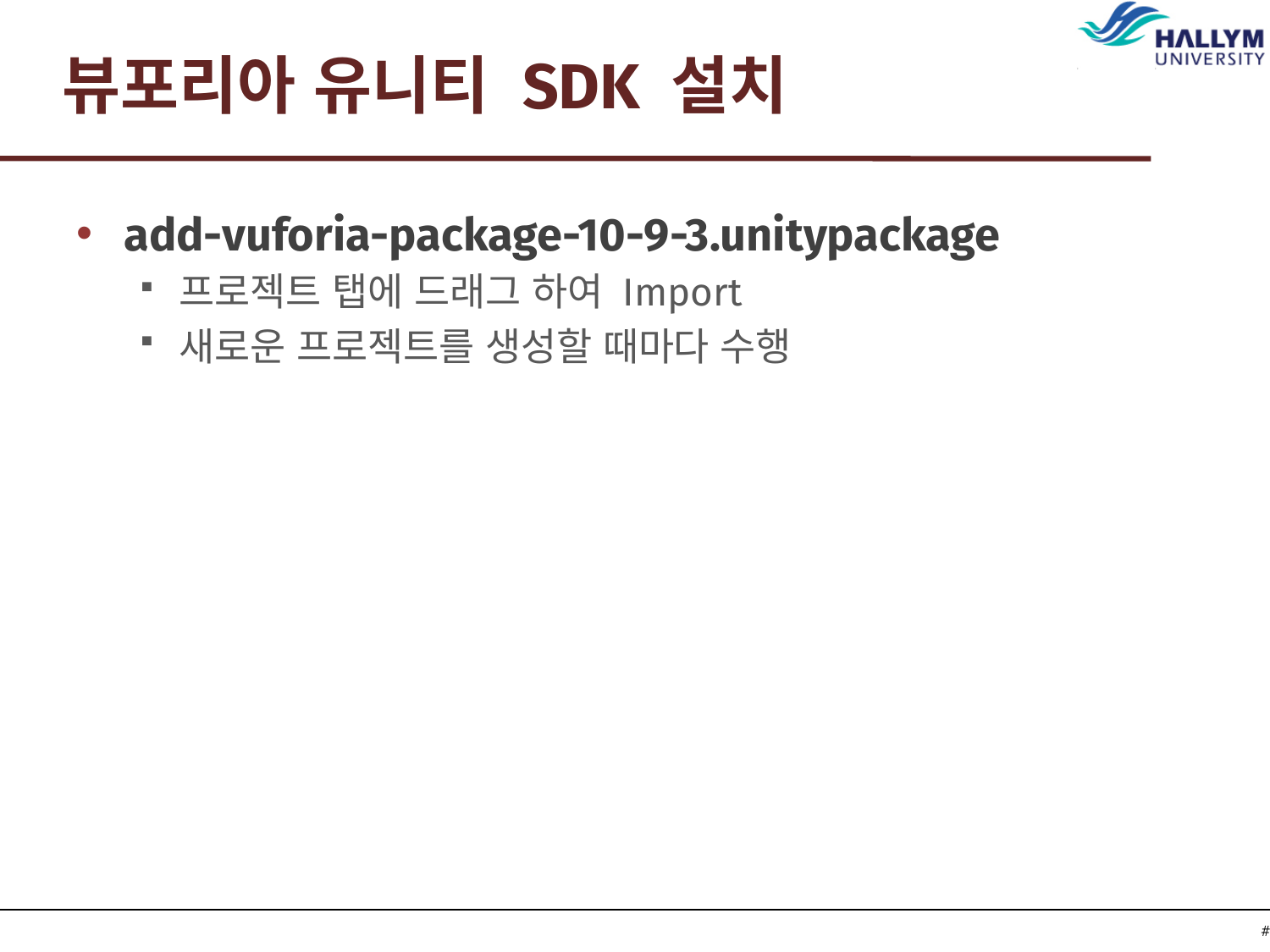

# 뷰포리아 유니티 SDK 설치
add-vuforia-package-10-9-3.unitypackage
프로젝트 탭에 드래그 하여 Import
새로운 프로젝트를 생성할 때마다 수행